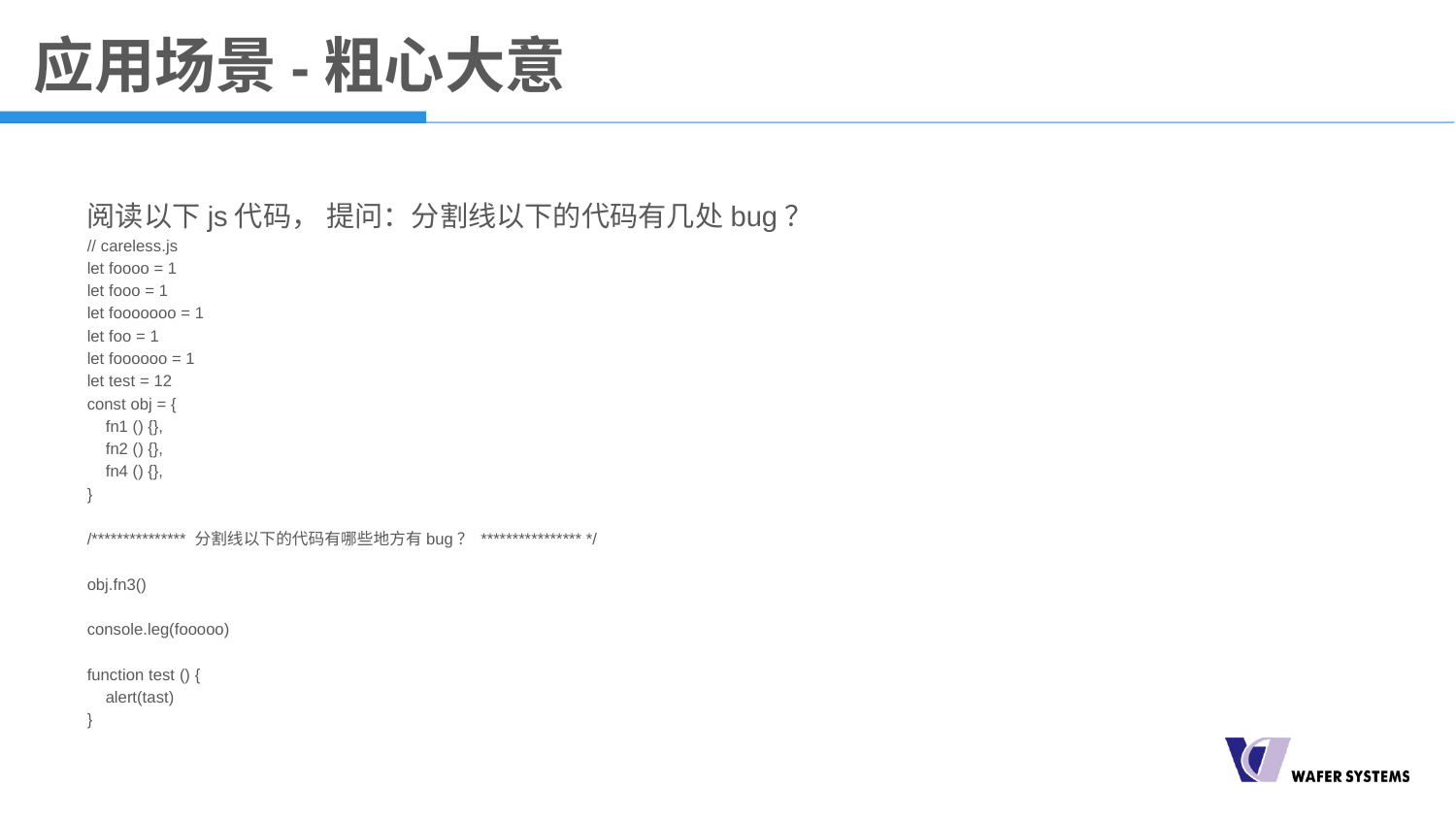

# 应用场景-粗心大意
阅读以下js代码， 提问：分割线以下的代码有几处bug？
// careless.js
let foooo = 1
let fooo = 1
let fooooooo = 1
let foo = 1
let foooooo = 1
let test = 12
const obj = {
    fn1 () {},
    fn2 () {},
    fn4 () {},
}

/*************** 分割线以下的代码有哪些地方有bug？ **************** */

obj.fn3()

console.leg(fooooo)

function test () {
    alert(tast)
}